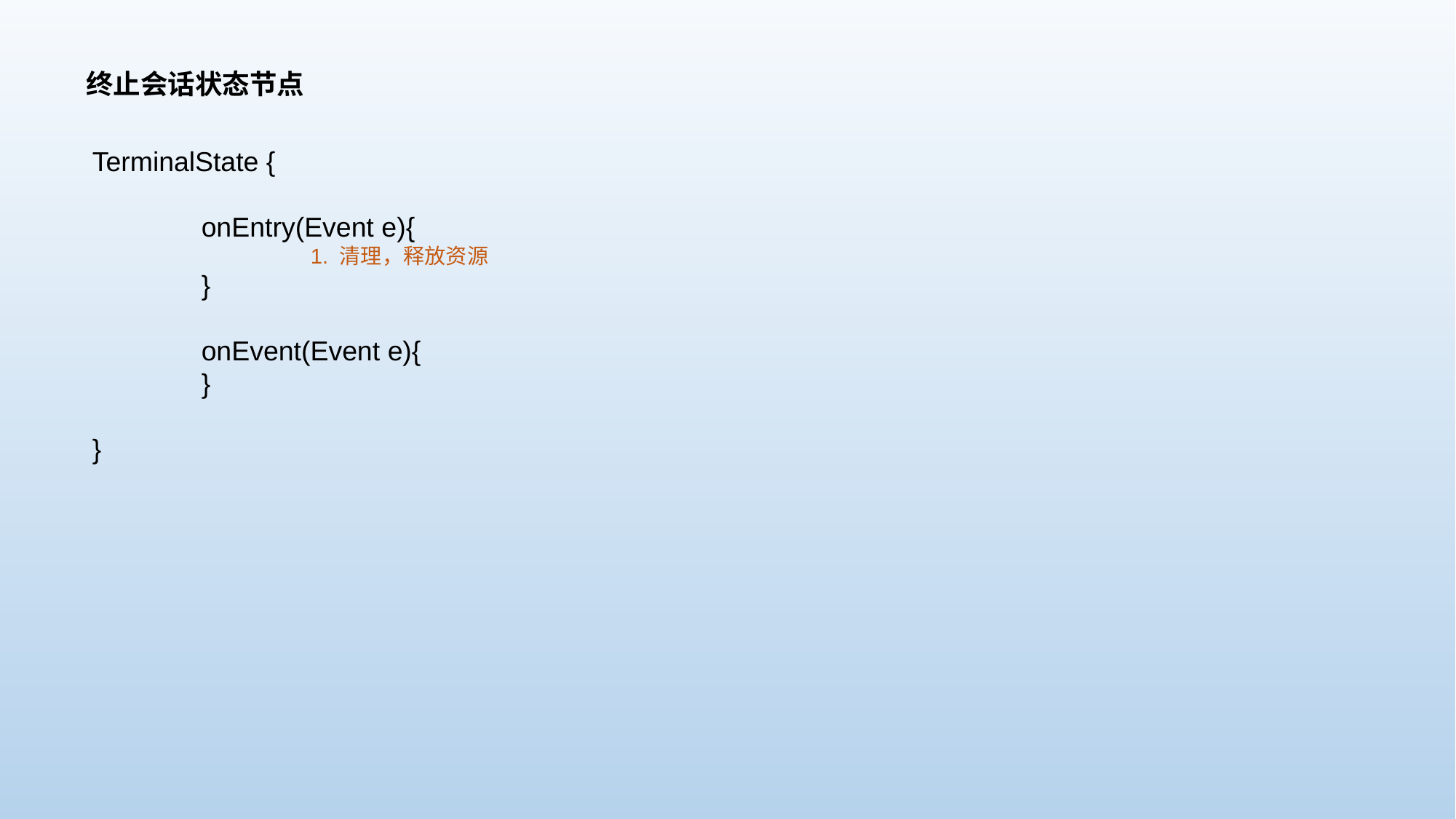

终止会话状态节点
TerminalState {

	onEntry(Event e){
		1. 清理，释放资源
	}

	onEvent(Event e){
	}

}